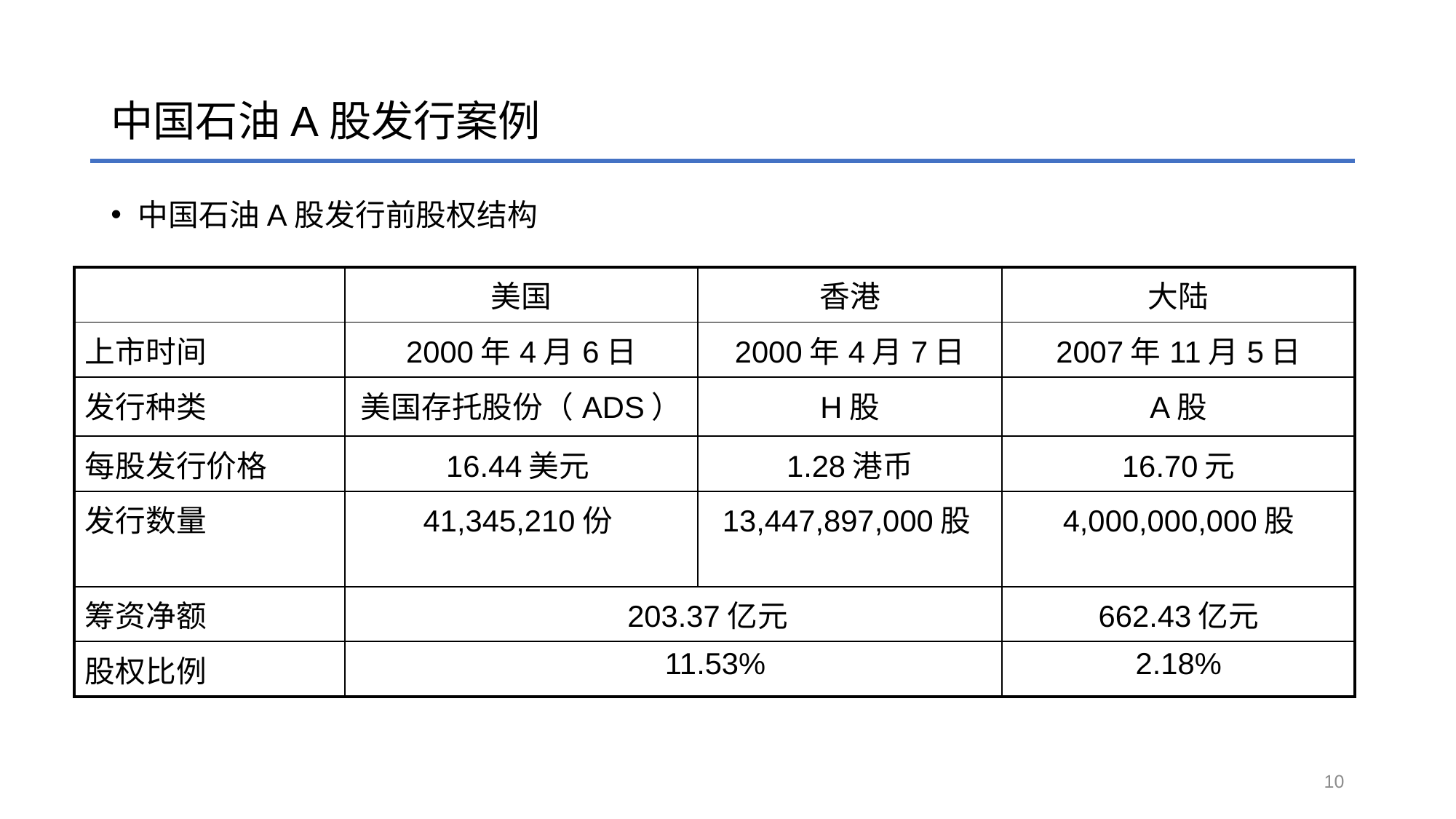

# 中国石油A股发行案例
中国石油A股发行前股权结构

|  | 美国 | 香港 | 大陆 |
| --- | --- | --- | --- |
| 上市时间 | 2000年4月6日 | 2000年4月7日 | 2007年11月5日 |
| 发行种类 | 美国存托股份（ADS） | H股 | A股 |
| 每股发行价格 | 16.44美元 | 1.28港币 | 16.70元 |
| 发行数量 | 41,345,210份 | 13,447,897,000股 | 4,000,000,000股 |
| 筹资净额 | 203.37亿元 |  | 662.43亿元 |
| 股权比例 | 11.53% |  | 2.18% |
10